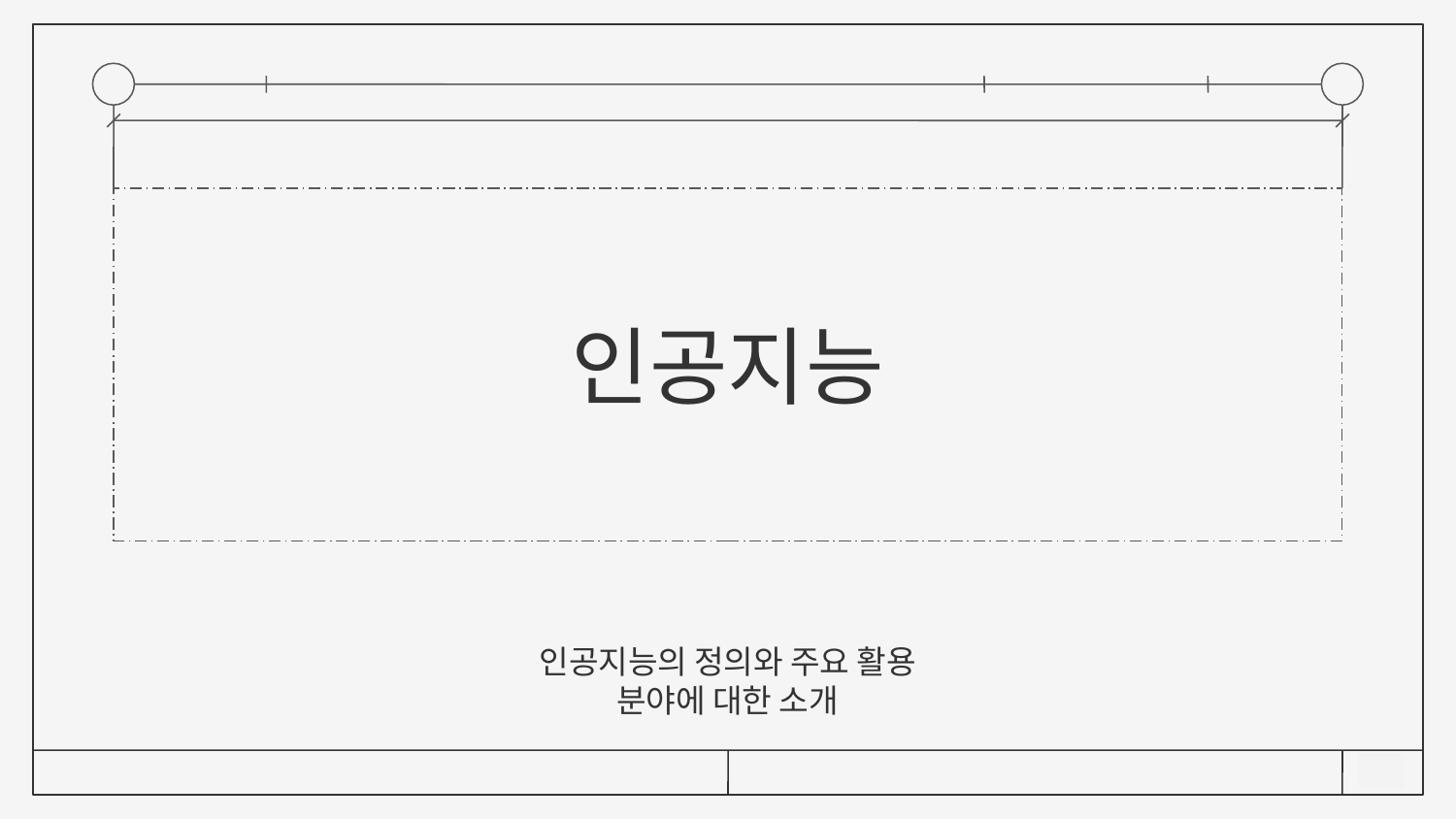

# 인공지능
인공지능의 정의와 주요 활용 분야에 대한 소개